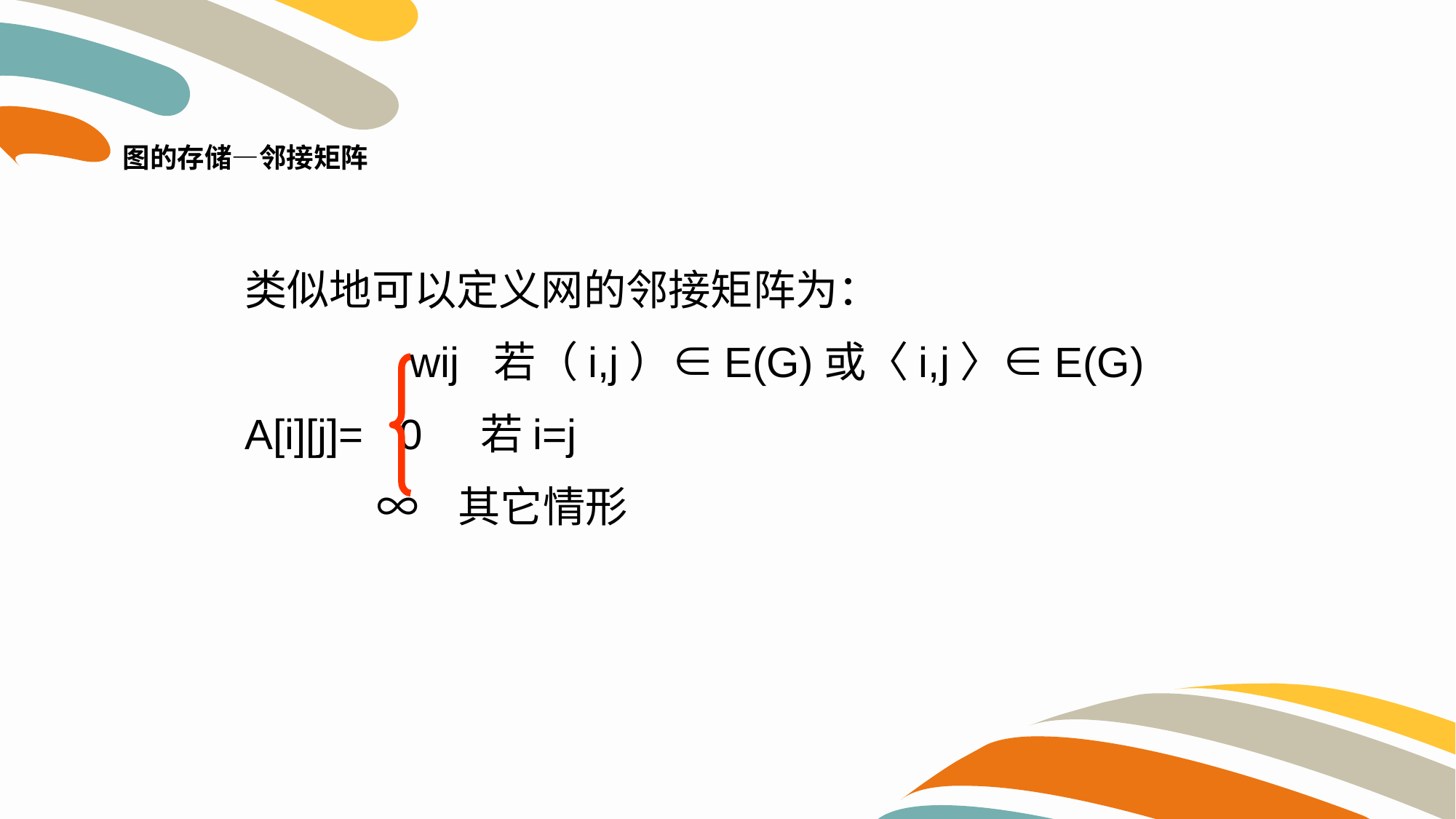

图的存储—邻接矩阵
类似地可以定义网的邻接矩阵为：
              wij  若（i,j）∈E(G)或〈i,j〉∈E(G)
A[i][j]=   0    若i=j
              ∞   其它情形